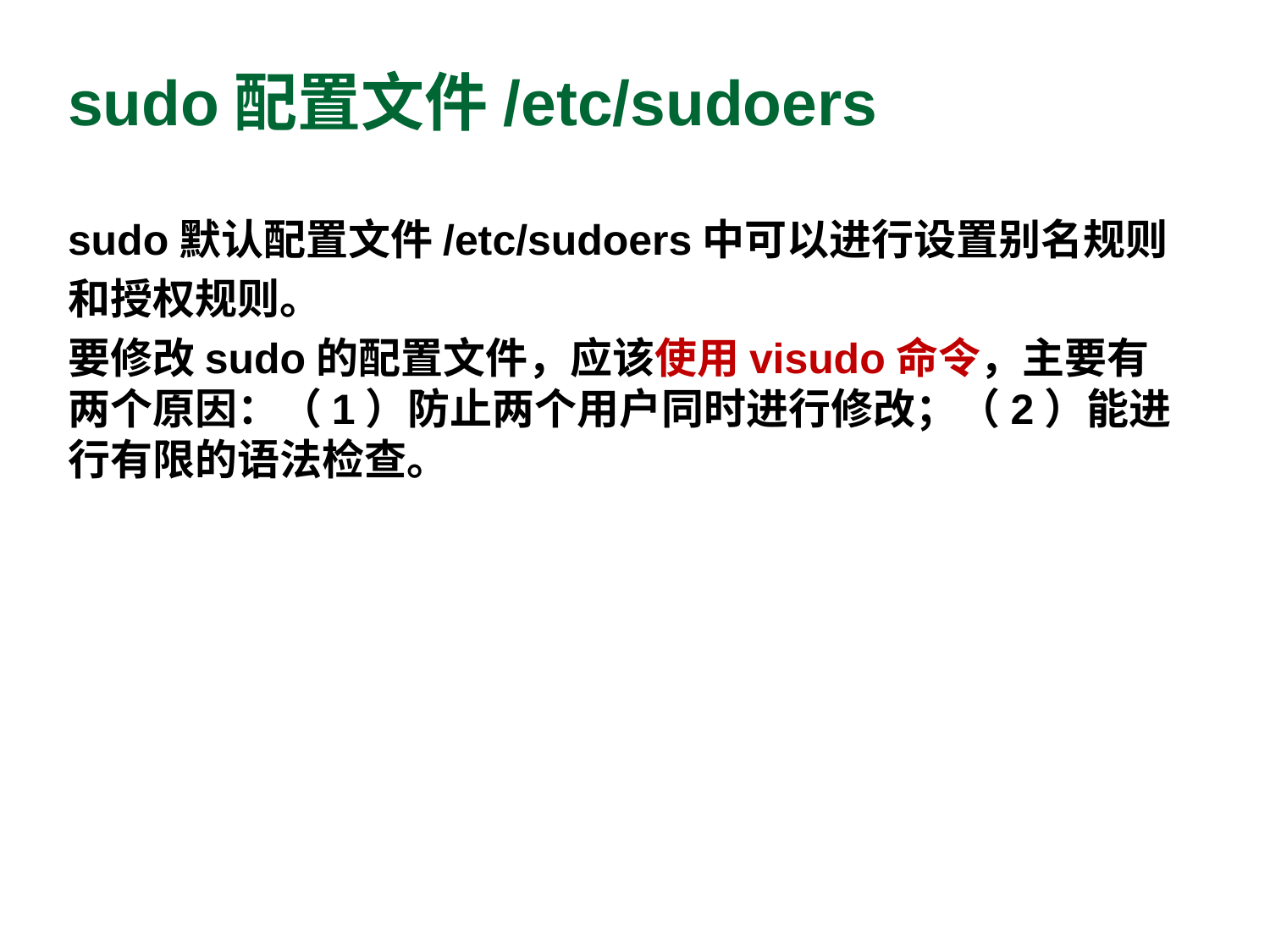

# sudo配置文件/etc/sudoers
sudo默认配置文件/etc/sudoers中可以进行设置别名规则
和授权规则。
要修改sudo的配置文件，应该使用visudo命令，主要有两个原因：（1）防止两个用户同时进行修改；（2）能进行有限的语法检查。